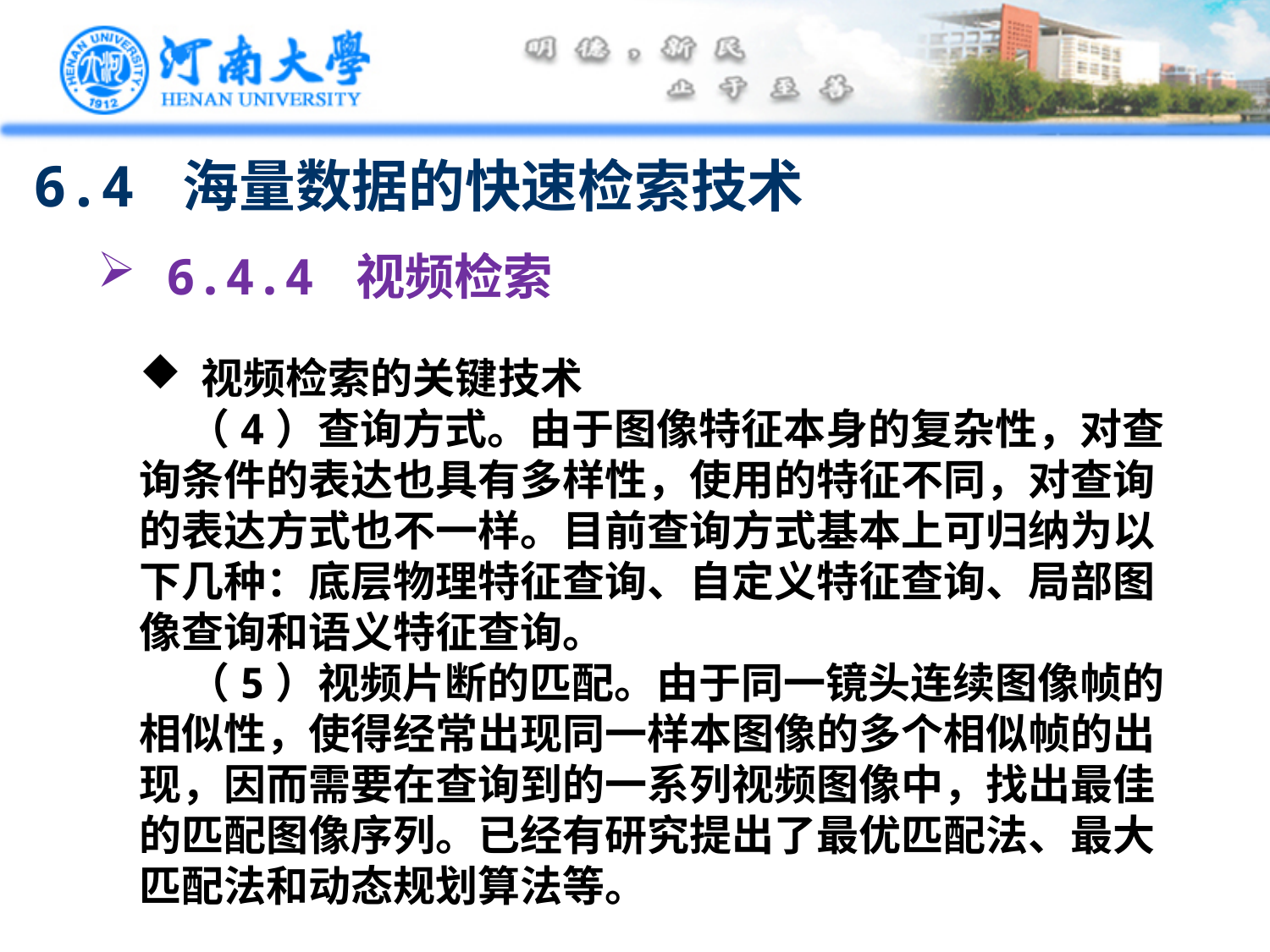

6.4 海量数据的快速检索技术
 6.4.4 视频检索
 视频检索的关键技术
    （4）查询方式。由于图像特征本身的复杂性，对查询条件的表达也具有多样性，使用的特征不同，对查询的表达方式也不一样。目前查询方式基本上可归纳为以下几种：底层物理特征查询、自定义特征查询、局部图像查询和语义特征查询。
    （5）视频片断的匹配。由于同一镜头连续图像帧的相似性，使得经常出现同一样本图像的多个相似帧的出现，因而需要在查询到的一系列视频图像中，找出最佳的匹配图像序列。已经有研究提出了最优匹配法、最大匹配法和动态规划算法等。